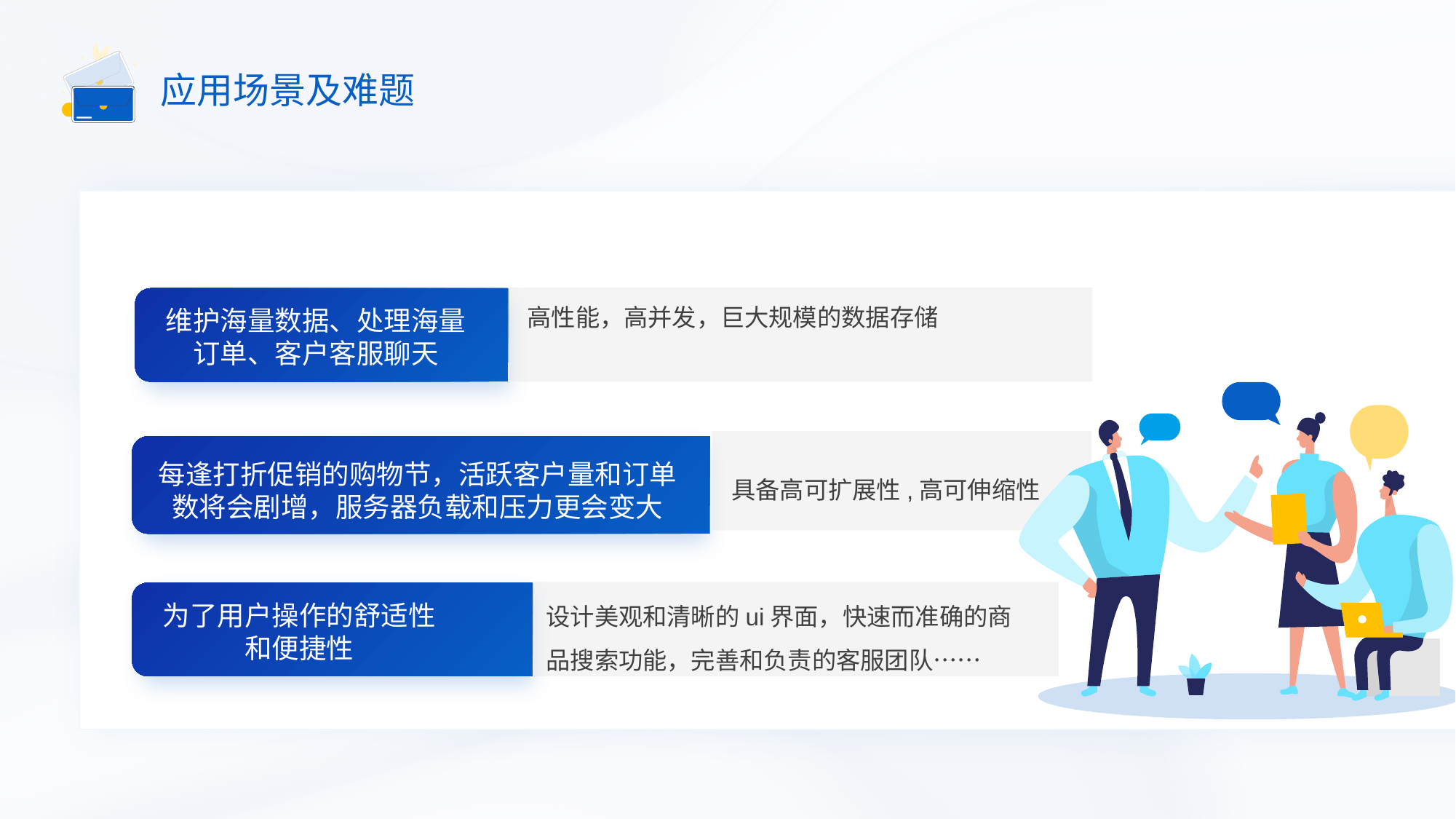

应用场景及难题

高性能，高并发，巨大规模的数据存储
维护海量数据、处理海量订单、客户客服聊天

每逢打折促销的购物节，活跃客户量和订单数将会剧增，服务器负载和压力更会变大
具备高可扩展性,高可伸缩性

设计美观和清晰的ui界面，快速而准确的商品搜索功能，完善和负责的客服团队……
为了用户操作的舒适性和便捷性